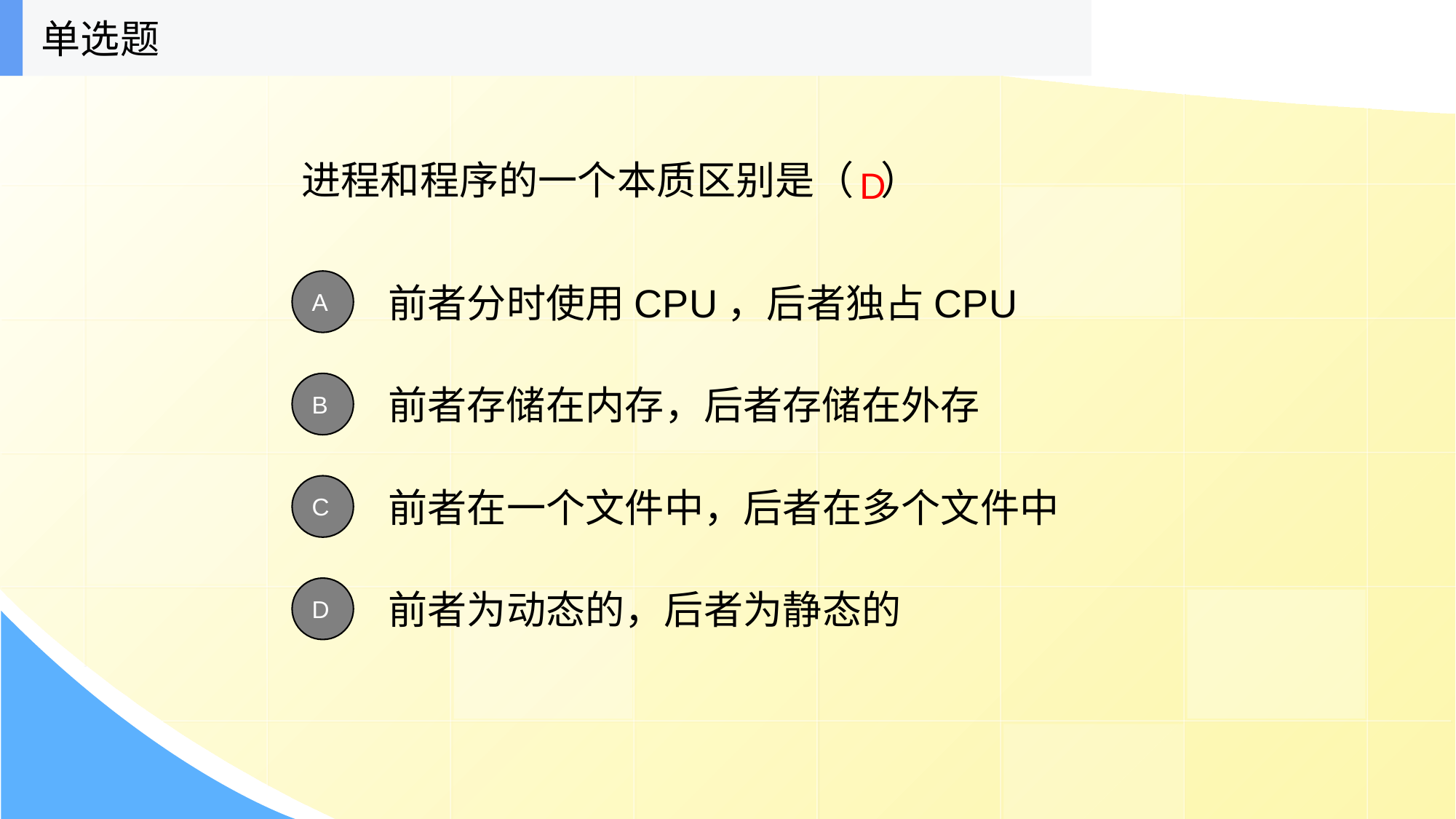

单选题
进程和程序的一个本质区别是（   ）
  D
前者分时使用CPU，后者独占CPU
A
前者存储在内存，后者存储在外存
B
前者在一个文件中，后者在多个文件中
C
前者为动态的，后者为静态的
D